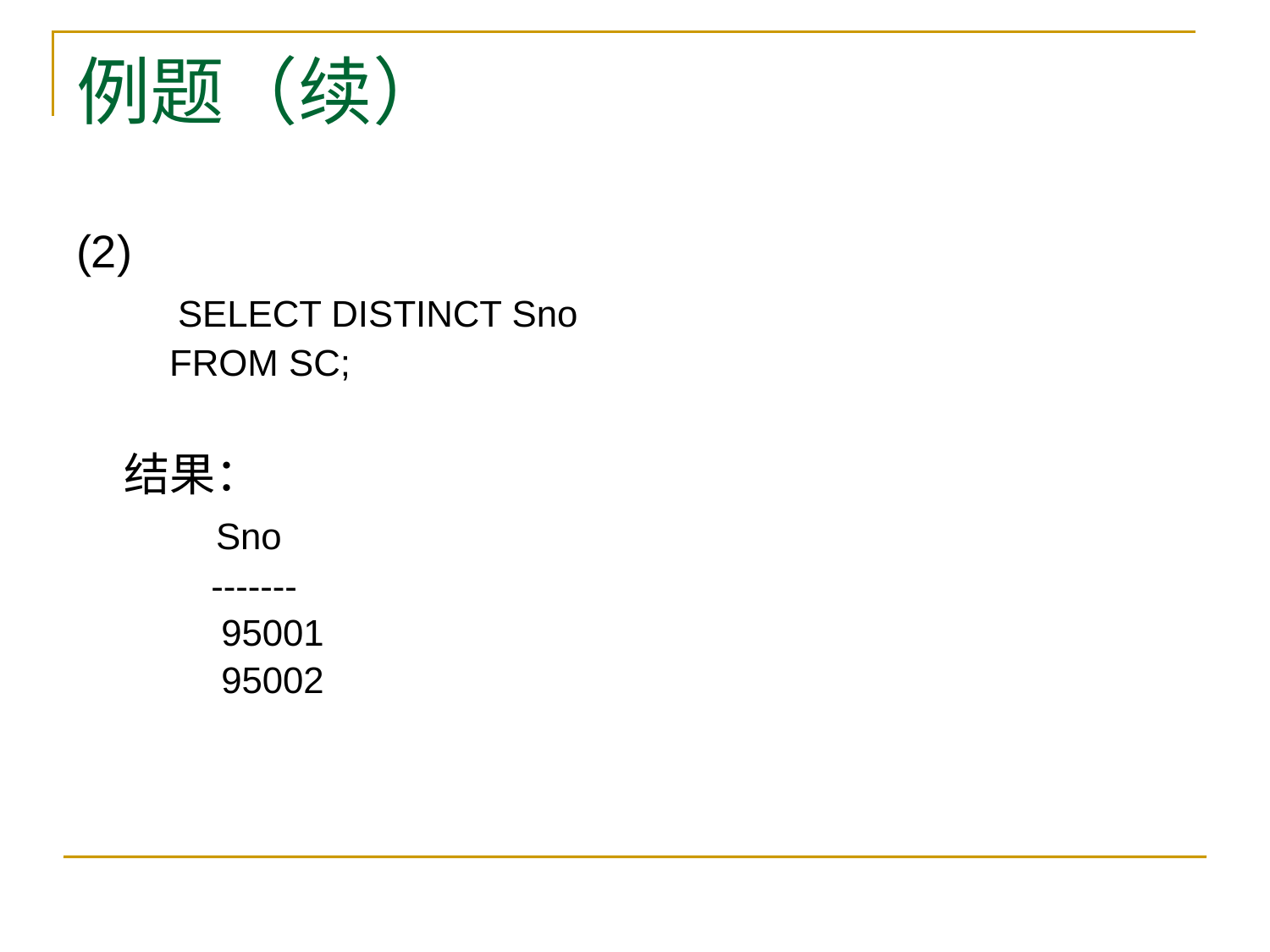

# 例题（续）
(2)
        SELECT DISTINCT Sno
         FROM SC;

	结果：
           Sno
             -------
              95001
              95002